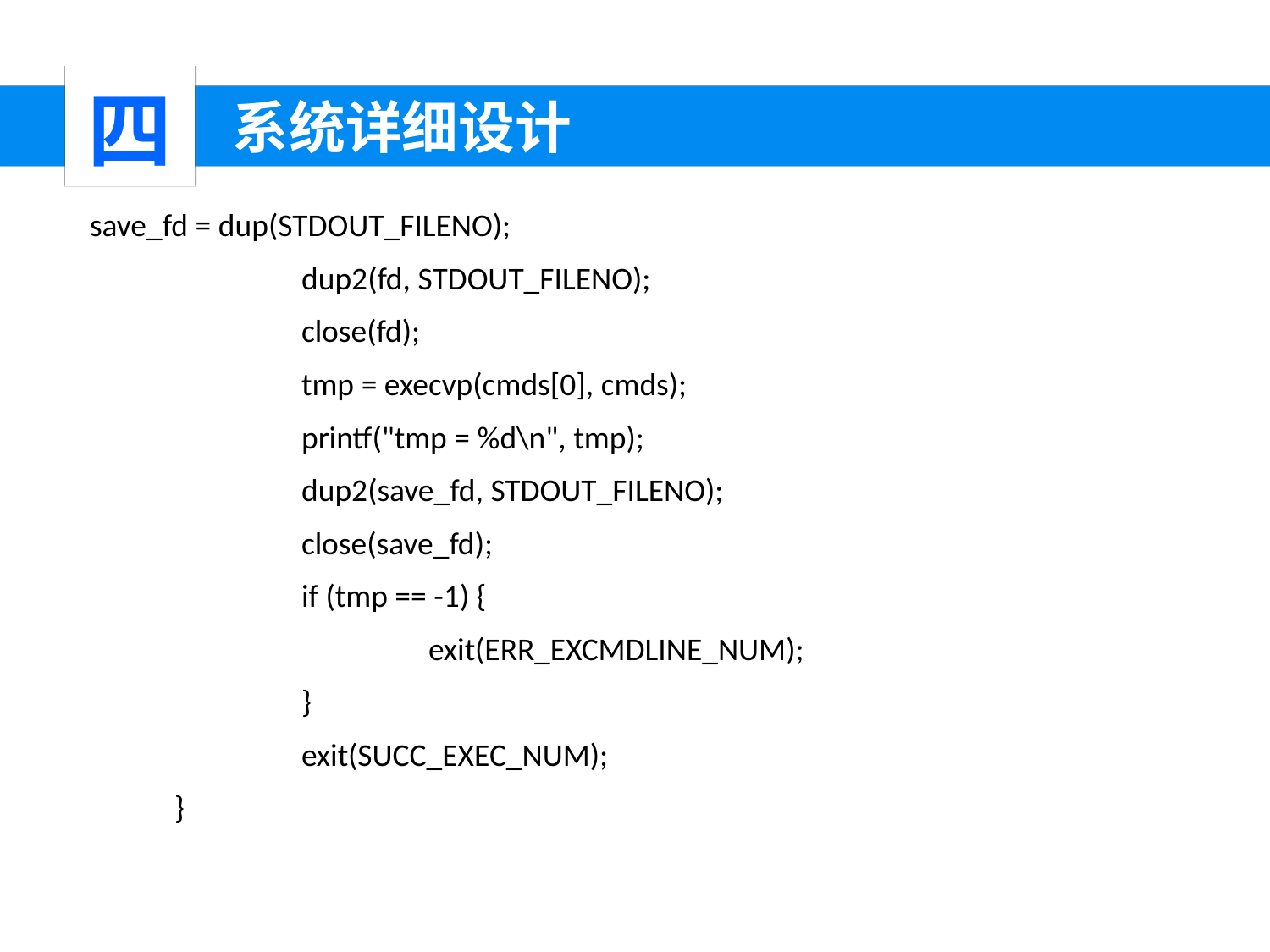

四
                系统详细设计
save_fd = dup(STDOUT_FILENO);
		dup2(fd, STDOUT_FILENO);
		close(fd);
		tmp = execvp(cmds[0], cmds);
		printf("tmp = %d\n", tmp);
		dup2(save_fd, STDOUT_FILENO);
		close(save_fd);
		if (tmp == -1) {
			exit(ERR_EXCMDLINE_NUM);
		}
		exit(SUCC_EXEC_NUM);
	}